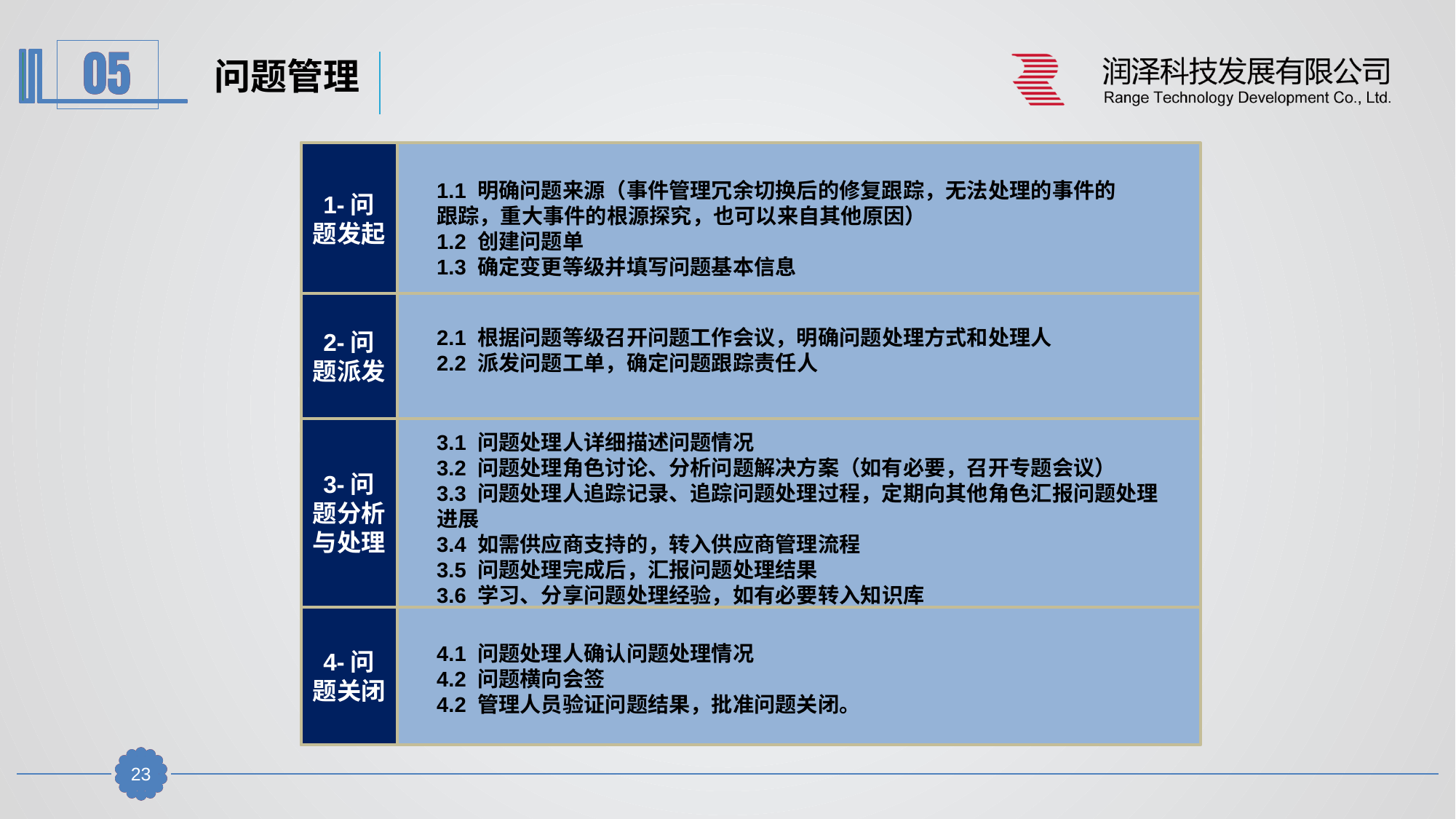

问题管理

1-问题发起
1.1 明确问题来源（事件管理冗余切换后的修复跟踪，无法处理的事件的跟踪，重大事件的根源探究，也可以来自其他原因）
1.2 创建问题单
1.3 确定变更等级并填写问题基本信息

2-问题派发
2.1 根据问题等级召开问题工作会议，明确问题处理方式和处理人
2.2 派发问题工单，确定问题跟踪责任人
3-问题分析与处理

3.1 问题处理人详细描述问题情况
3.2 问题处理角色讨论、分析问题解决方案（如有必要，召开专题会议）
3.3 问题处理人追踪记录、追踪问题处理过程，定期向其他角色汇报问题处理进展
3.4 如需供应商支持的，转入供应商管理流程
3.5 问题处理完成后，汇报问题处理结果
3.6 学习、分享问题处理经验，如有必要转入知识库

4-问题关闭
4.1 问题处理人确认问题处理情况
4.2 问题横向会签
4.2 管理人员验证问题结果，批准问题关闭。
23